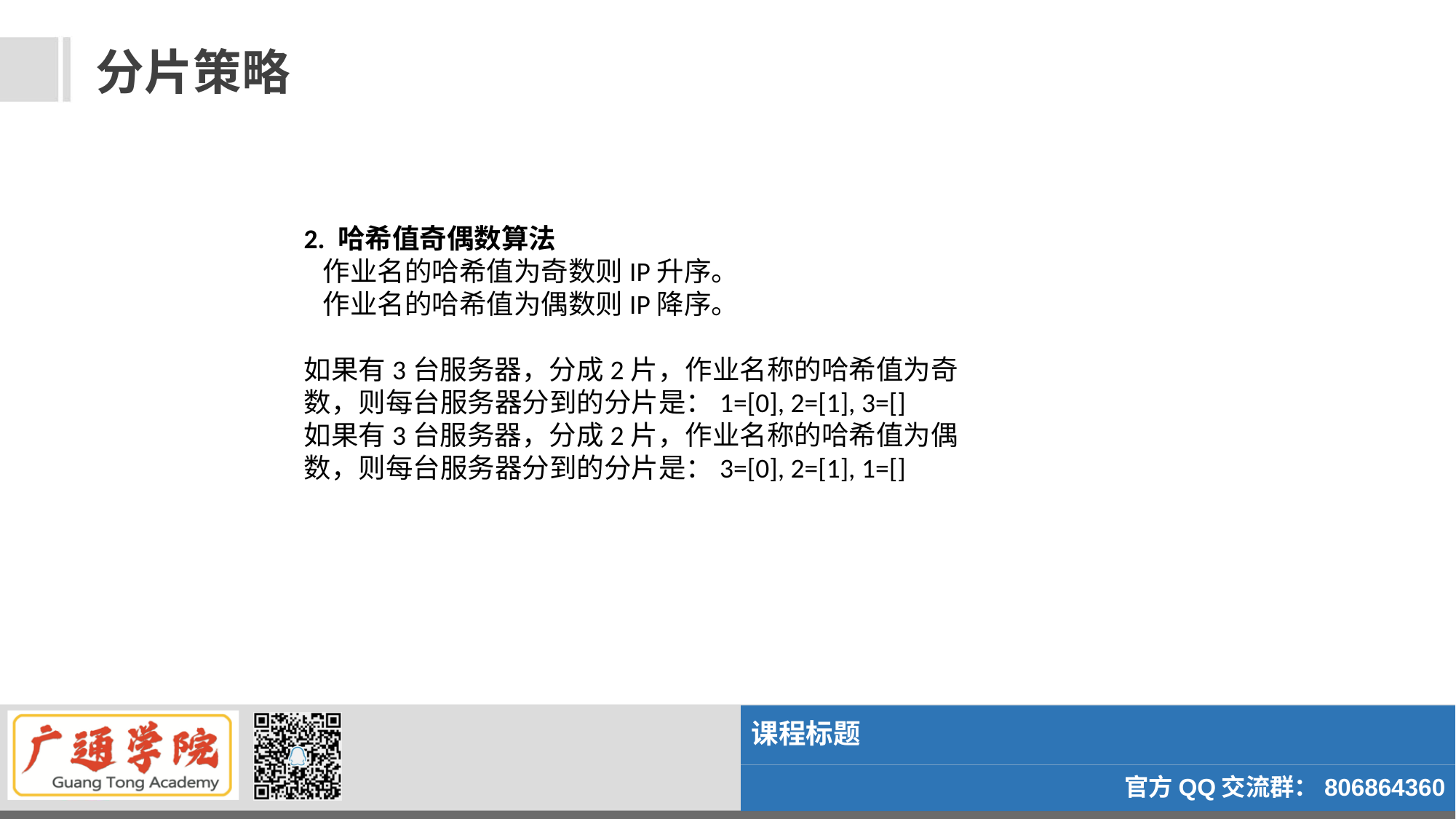

# 分片策略

2. 哈希值奇偶数算法
  作业名的哈希值为奇数则IP升序。
  作业名的哈希值为偶数则IP降序。

如果有3台服务器，分成2片，作业名称的哈希值为奇数，则每台服务器分到的分片是：1=[0], 2=[1], 3=[]
如果有3台服务器，分成2片，作业名称的哈希值为偶数，则每台服务器分到的分片是：3=[0], 2=[1], 1=[]
课程标题
官方QQ交流群：806864360